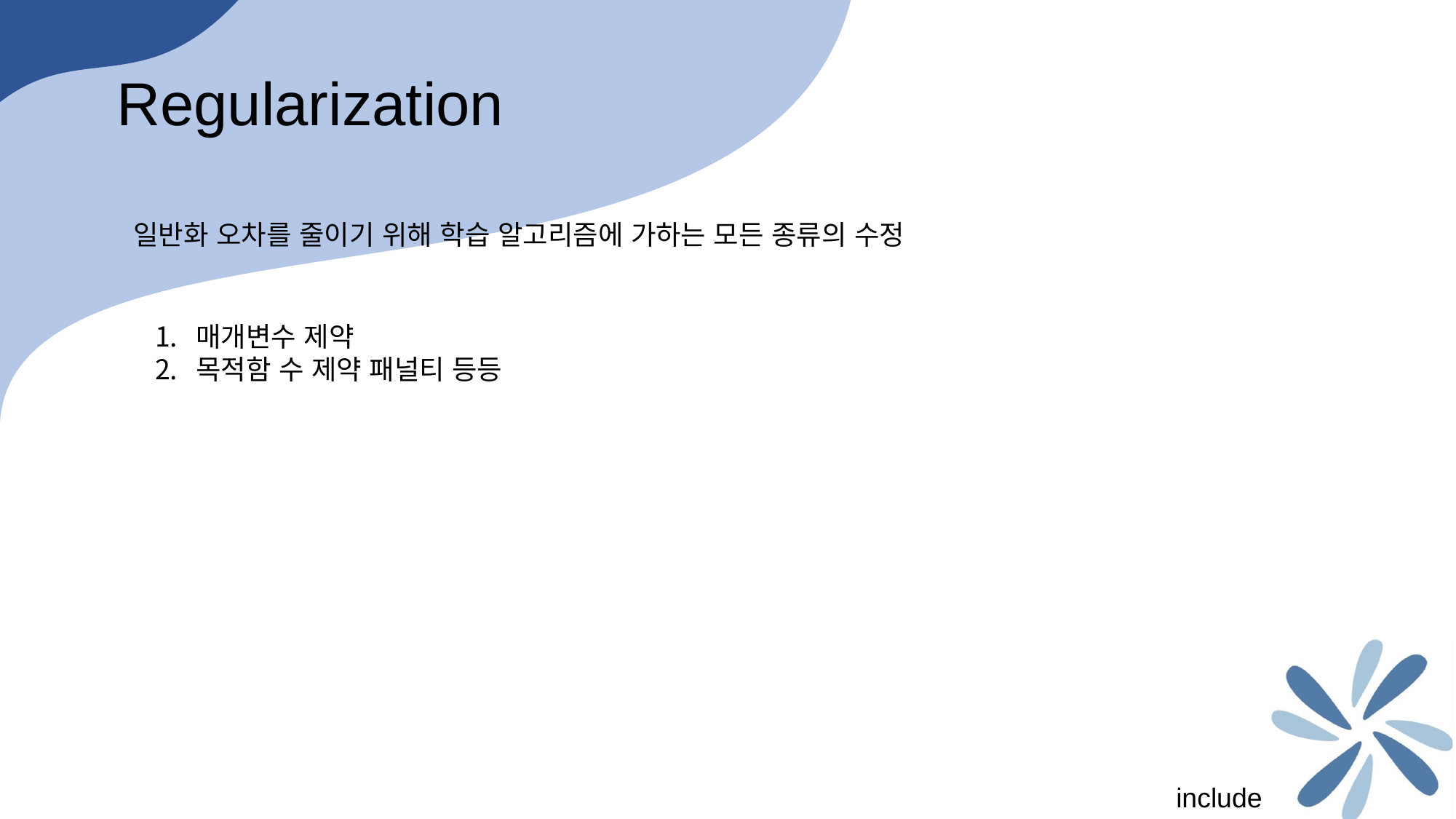

Regularization
일반화 오차를 줄이기 위해 학습 알고리즘에 가하는 모든 종류의 수정
매개변수 제약
목적함 수 제약 패널티 등등